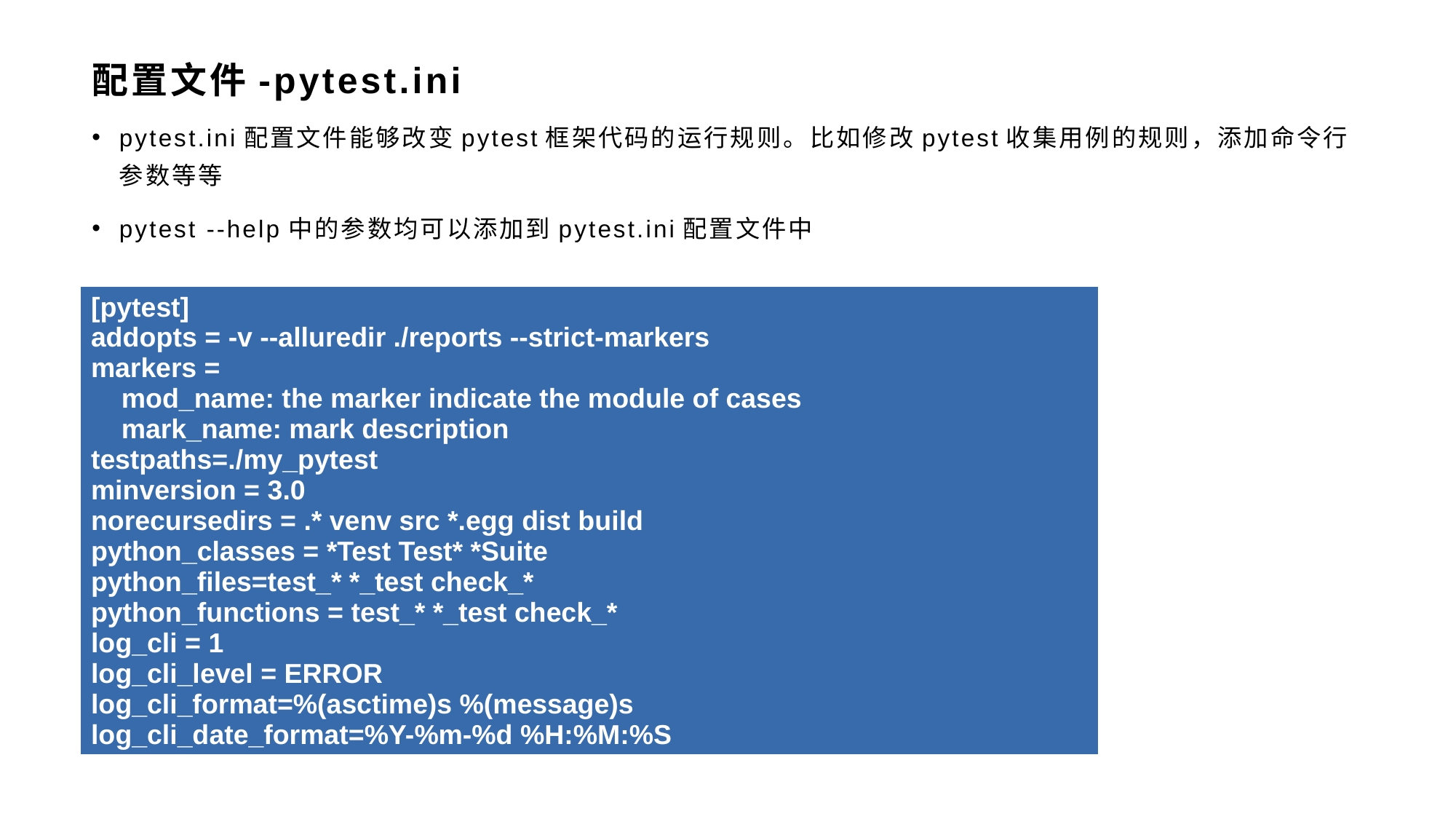

# 配置文件-pytest.ini
pytest.ini配置文件能够改变pytest框架代码的运行规则。比如修改pytest收集用例的规则，添加命令行参数等等
pytest --help中的参数均可以添加到pytest.ini配置文件中

| [pytest] addopts = -v --alluredir ./reports --strict-markers markers = mod\_name: the marker indicate the module of cases mark\_name: mark description testpaths=./my\_pytest minversion = 3.0 norecursedirs = .\* venv src \*.egg dist build python\_classes = \*Test Test\* \*Suite python\_files=test\_\* \*\_test check\_\* python\_functions = test\_\* \*\_test check\_\* log\_cli = 1 log\_cli\_level = ERROR log\_cli\_format=%(asctime)s %(message)s log\_cli\_date\_format=%Y-%m-%d %H:%M:%S |
| --- |